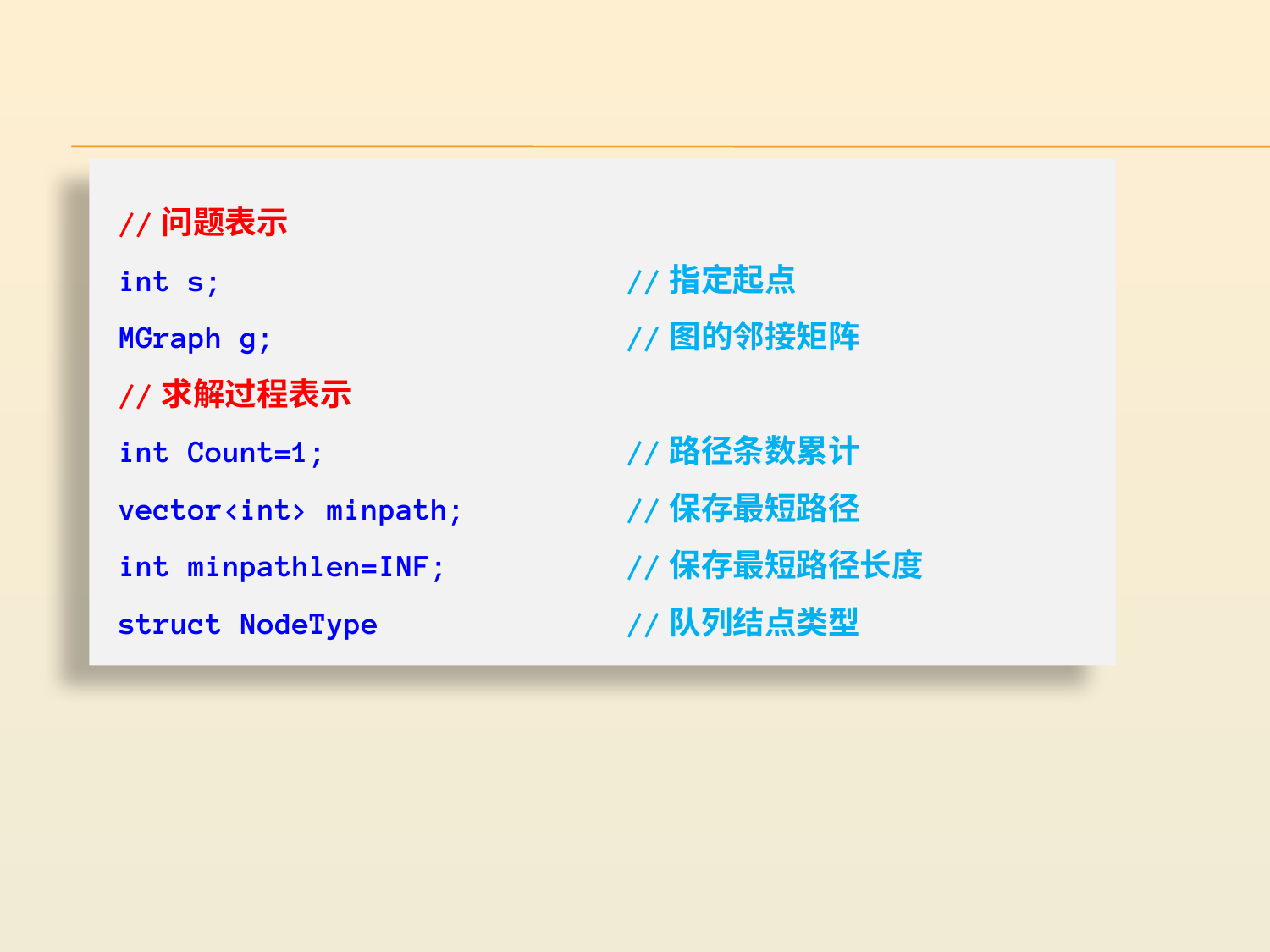

//问题表示
int s;				//指定起点
MGraph g;			//图的邻接矩阵
//求解过程表示
int Count=1;			//路径条数累计
vector<int> minpath;		//保存最短路径
int minpathlen=INF;		//保存最短路径长度
struct NodeType		//队列结点类型